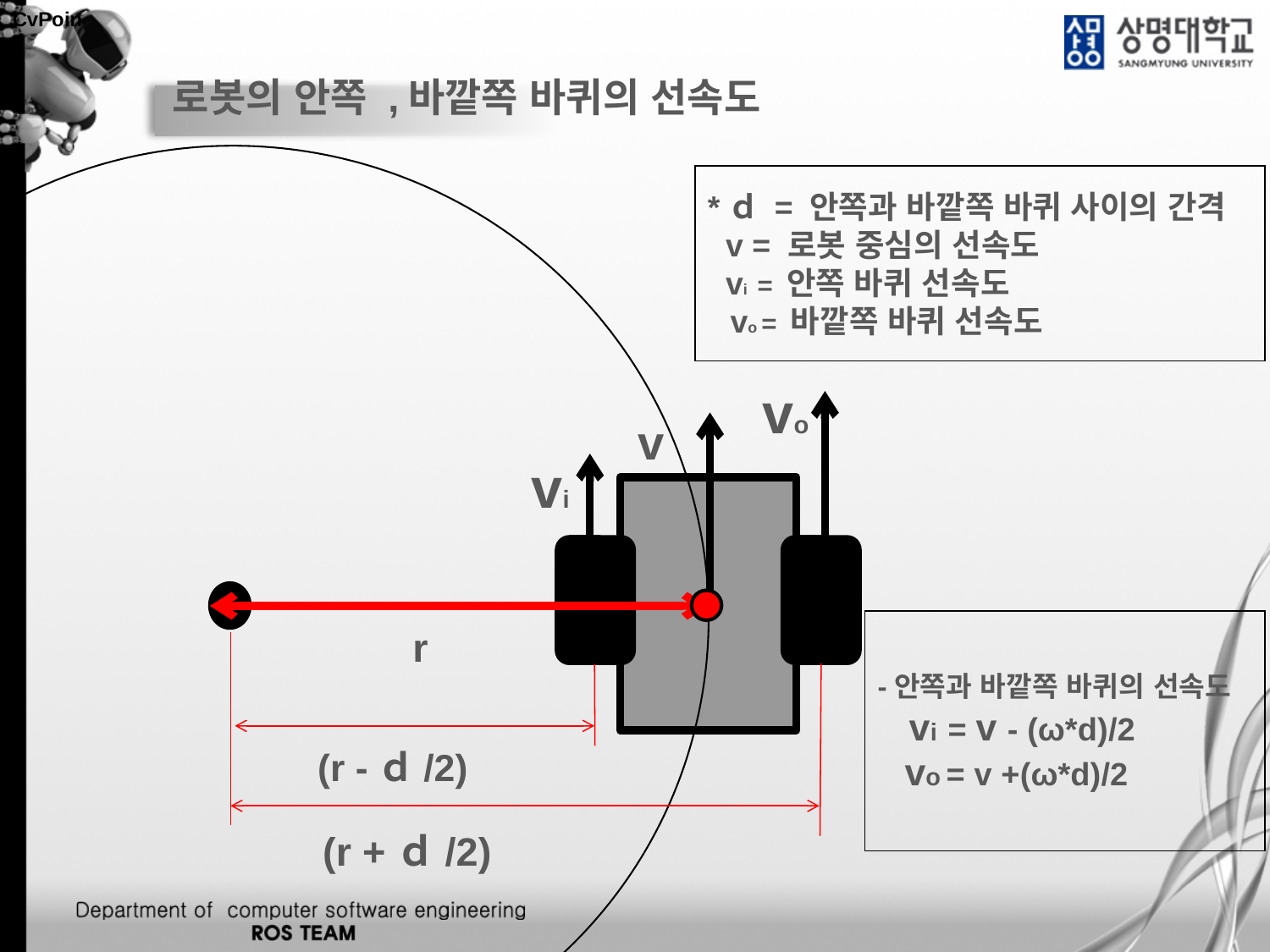

CvPoint
로봇의 안쪽 ,바깥쪽 바퀴의 선속도

*ｄ = 안쪽과 바깥쪽 바퀴 사이의 간격
  v = 로봇 중심의 선속도
  vi  = 안쪽 바퀴 선속도
   vo = 바깥쪽 바퀴 선속도
vo
v
vi

-안쪽과 바깥쪽 바퀴의 선속도
   vi  = v - (ω*d)/2
   vo = v +(ω*d)/2
r
(r -ｄ/2)
(r +ｄ/2)